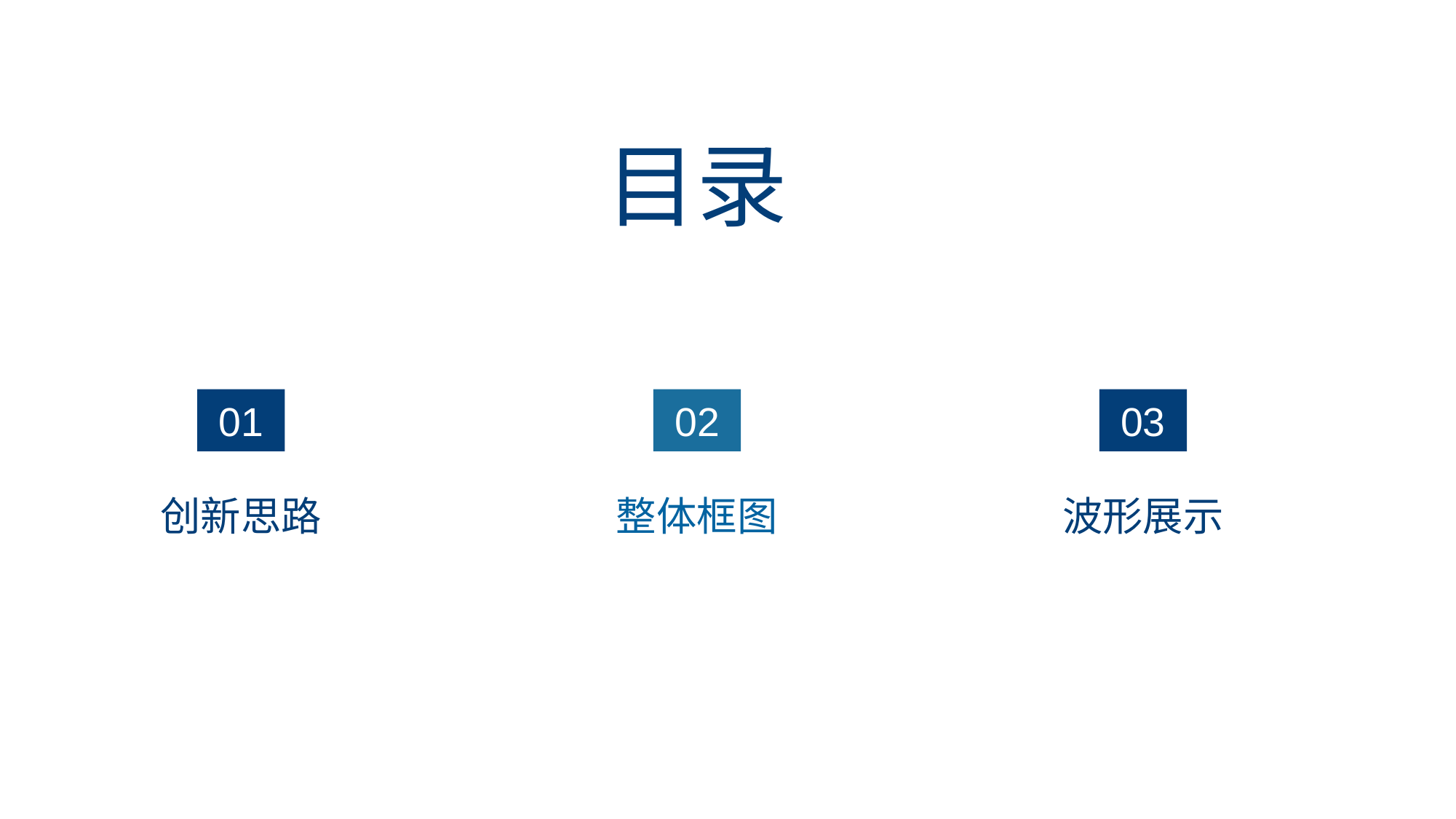

目录
01
02
03
创新思路
整体框图
波形展示